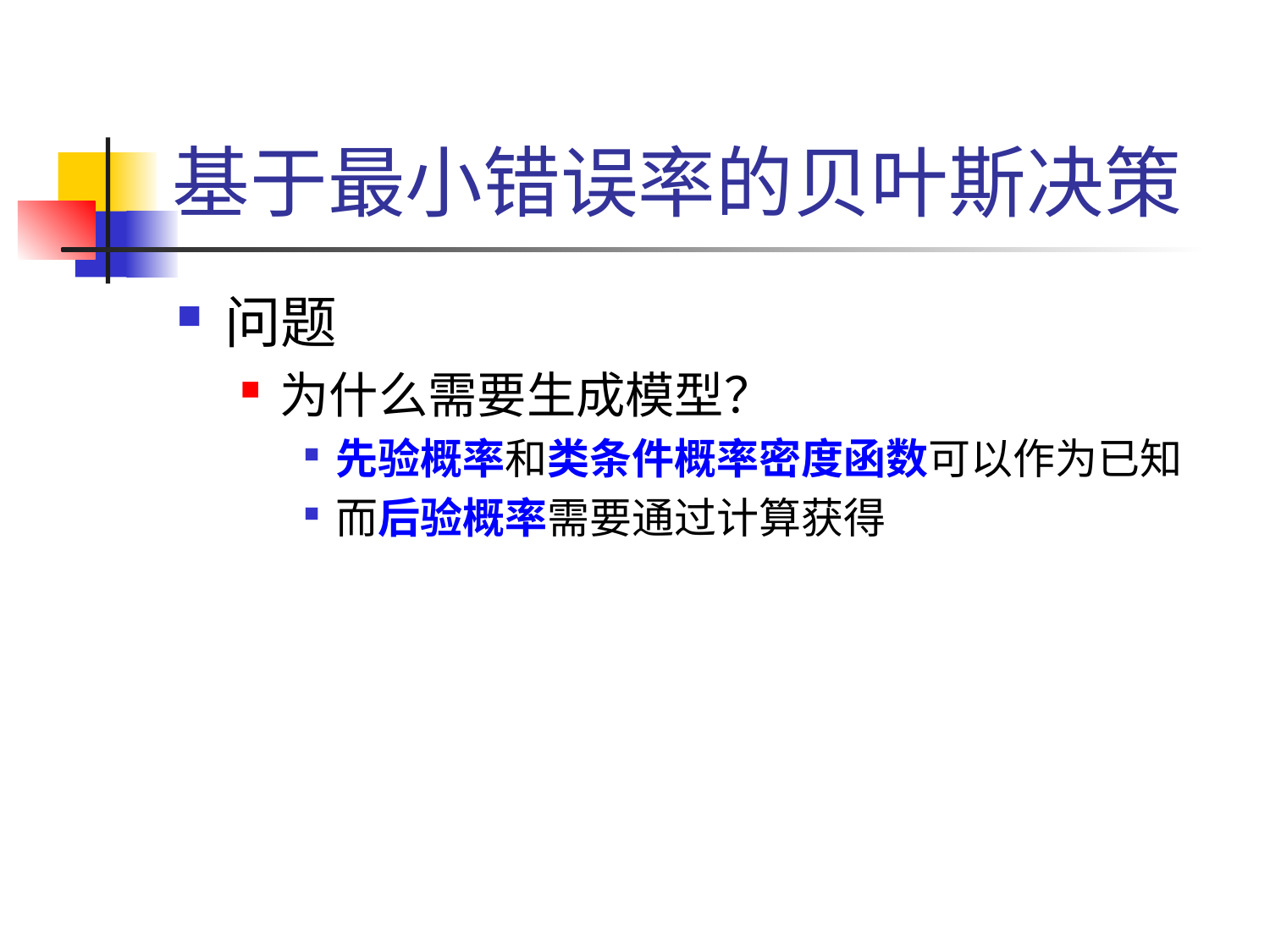

# 基于最小错误率的贝叶斯决策
问题
为什么需要生成模型？
先验概率和类条件概率密度函数可以作为已知
而后验概率需要通过计算获得